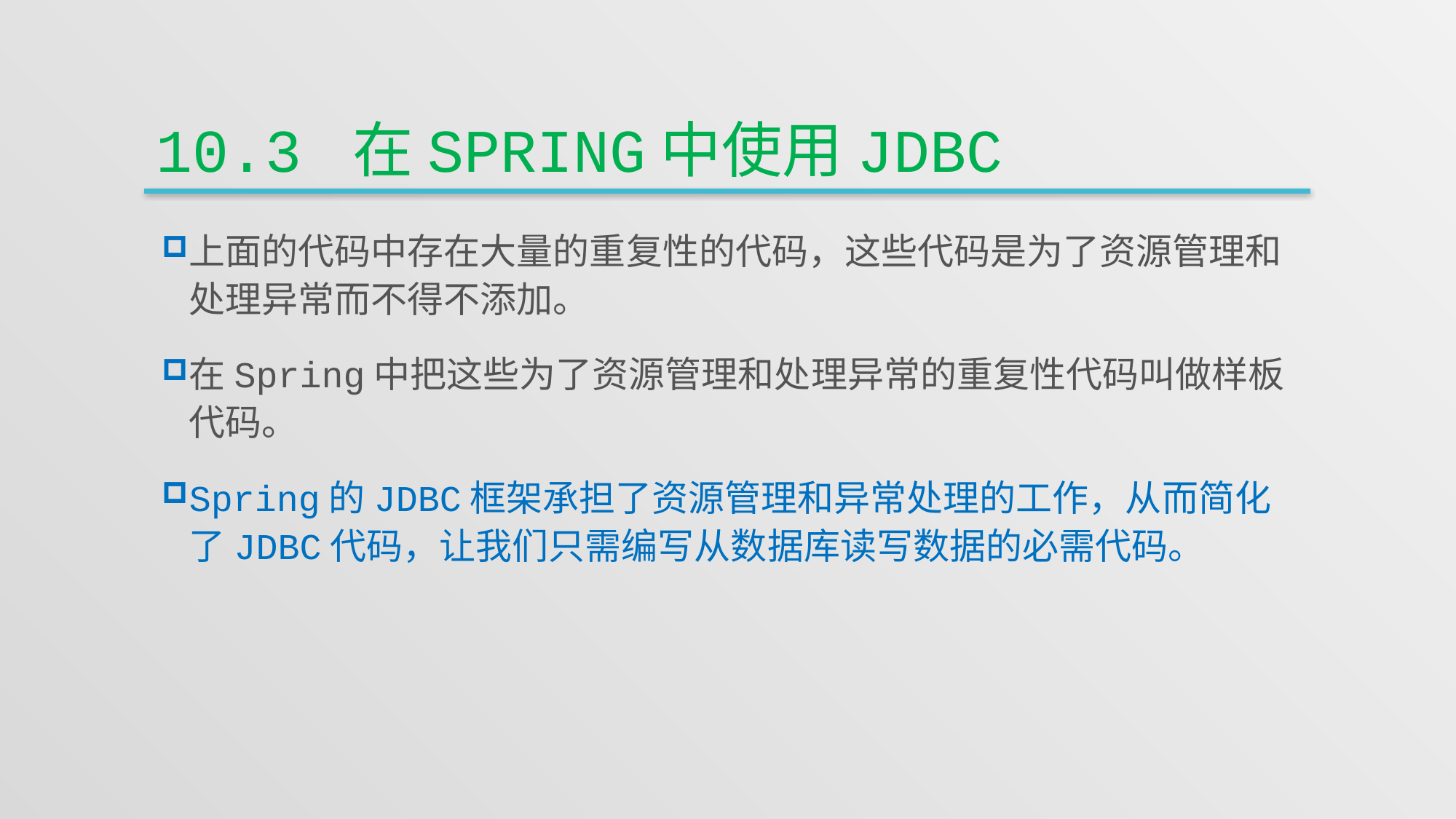

# 10.3 在Spring中使用JDBC
上面的代码中存在大量的重复性的代码，这些代码是为了资源管理和处理异常而不得不添加。
在Spring中把这些为了资源管理和处理异常的重复性代码叫做样板代码。
Spring的JDBC框架承担了资源管理和异常处理的工作，从而简化了JDBC代码，让我们只需编写从数据库读写数据的必需代码。